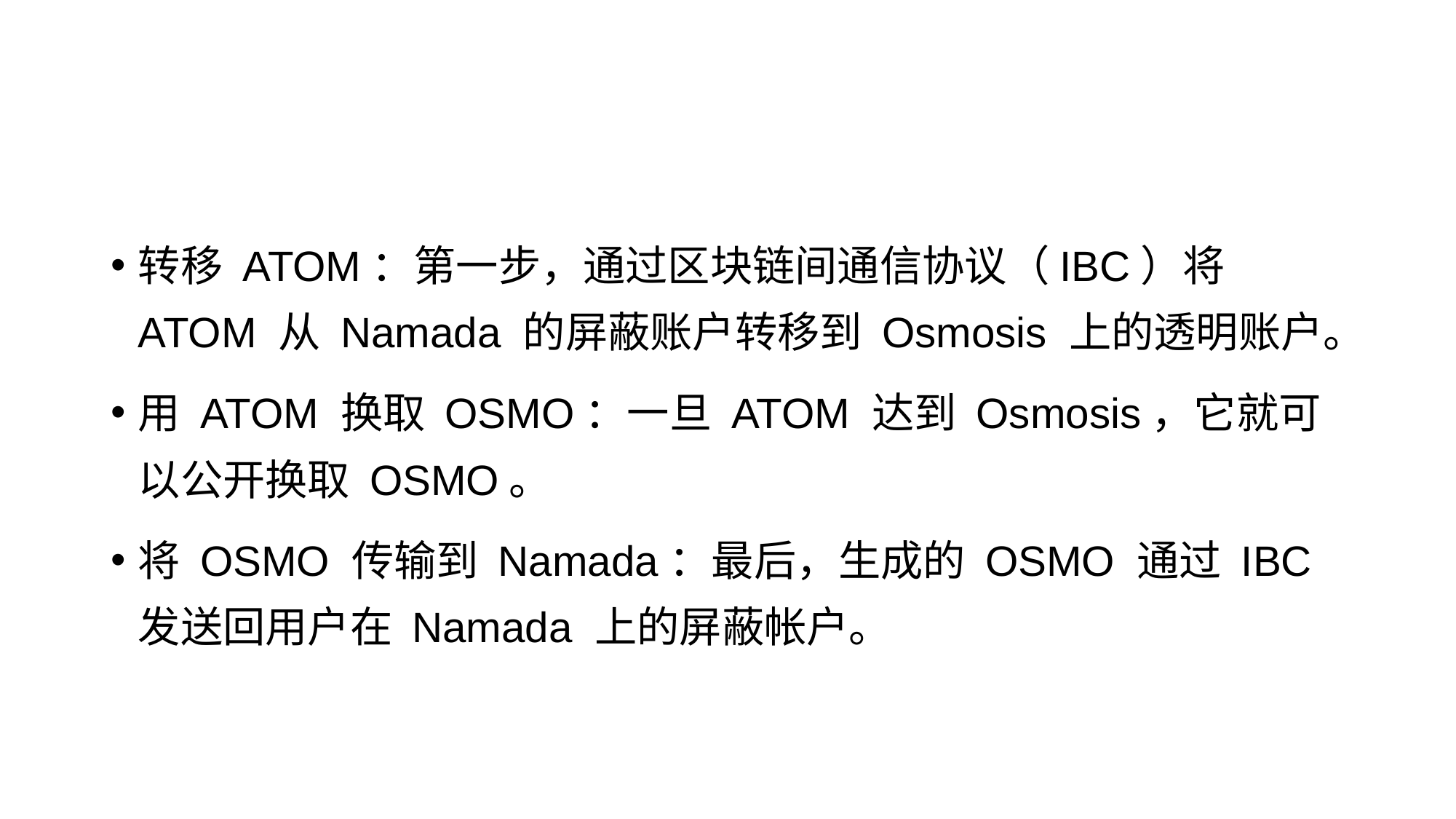

转移 ATOM：第一步，通过区块链间通信协议（IBC）将 ATOM 从 Namada 的屏蔽账户转移到 Osmosis 上的透明账户。
用 ATOM 换取 OSMO：一旦 AT​​OM 达到 Osmosis，它就可以公开换取 OSMO。
将 OSMO 传输到 Namada：最后，生成的 OSMO 通过 IBC 发送回用户在 Namada 上的屏蔽帐户。